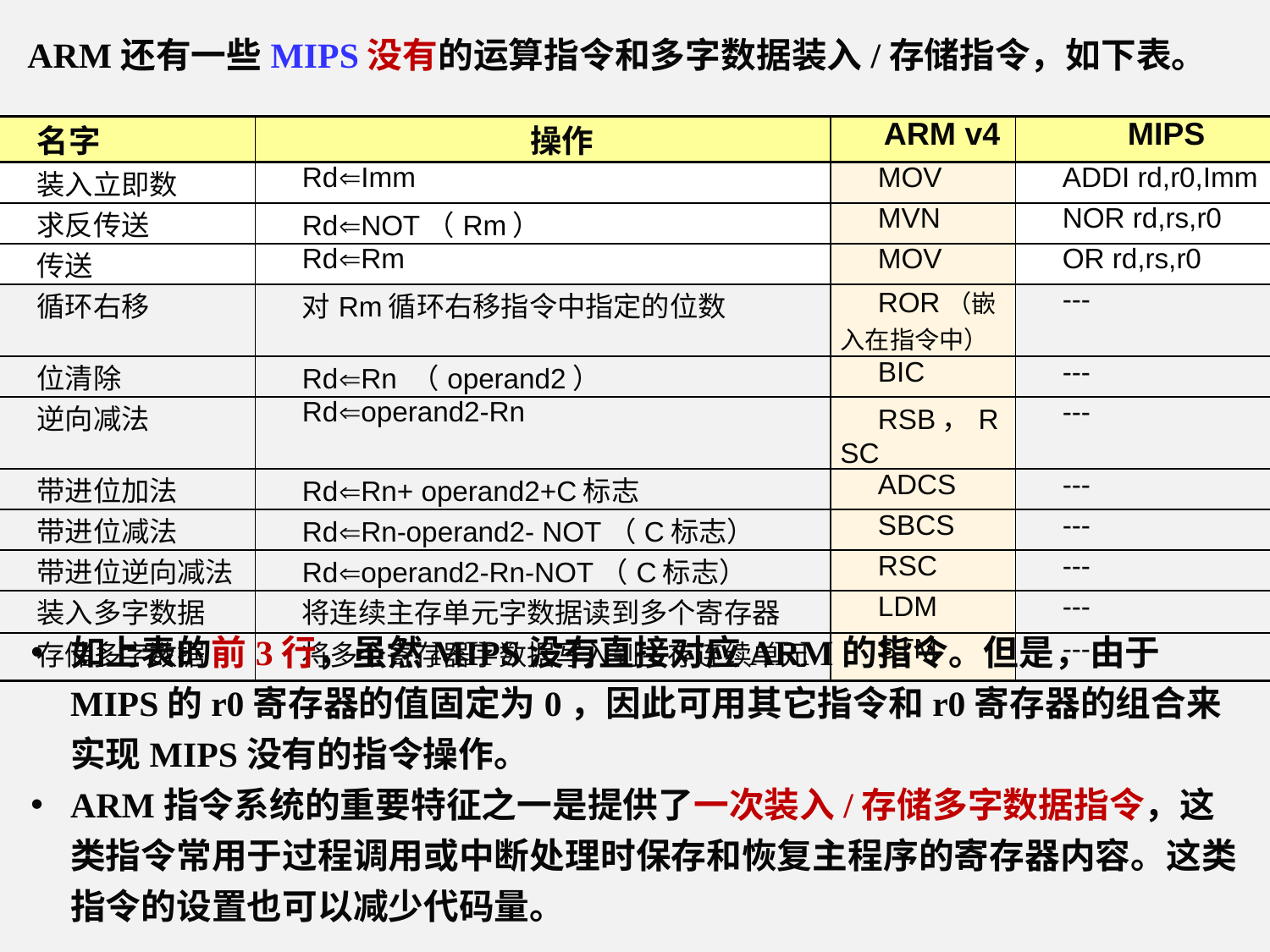

ARM还有一些MIPS没有的运算指令和多字数据装入/存储指令，如下表。
| 名字 | 操作 | ARM v4 | MIPS |
| --- | --- | --- | --- |
| 装入立即数 | Rd⇐Imm | MOV | ADDI rd,r0,Imm |
| 求反传送 | Rd⇐NOT（Rm） | MVN | NOR rd,rs,r0 |
| 传送 | Rd⇐Rm | MOV | OR rd,rs,r0 |
| 循环右移 | 对Rm循环右移指令中指定的位数 | ROR（嵌入在指令中） | --- |
| 位清除 | Rd⇐Rn （operand2） | BIC | --- |
| 逆向减法 | Rd⇐operand2-Rn | RSB，RSC | --- |
| 带进位加法 | Rd⇐Rn+ operand2+C标志 | ADCS | --- |
| 带进位减法 | Rd⇐Rn-operand2- NOT（C标志） | SBCS | --- |
| 带进位逆向减法 | Rd⇐operand2-Rn-NOT（C标志） | RSC | --- |
| 装入多字数据 | 将连续主存单元字数据读到多个寄存器 | LDM | --- |
| 存储多字数据 | 将多个寄存器字数据写入到主存连续单元 | STM | --- |
如上表的前3行，虽然MIPS没有直接对应ARM的指令。但是，由于MIPS的r0寄存器的值固定为0，因此可用其它指令和r0寄存器的组合来实现MIPS没有的指令操作。
ARM指令系统的重要特征之一是提供了一次装入/存储多字数据指令，这类指令常用于过程调用或中断处理时保存和恢复主程序的寄存器内容。这类指令的设置也可以减少代码量。